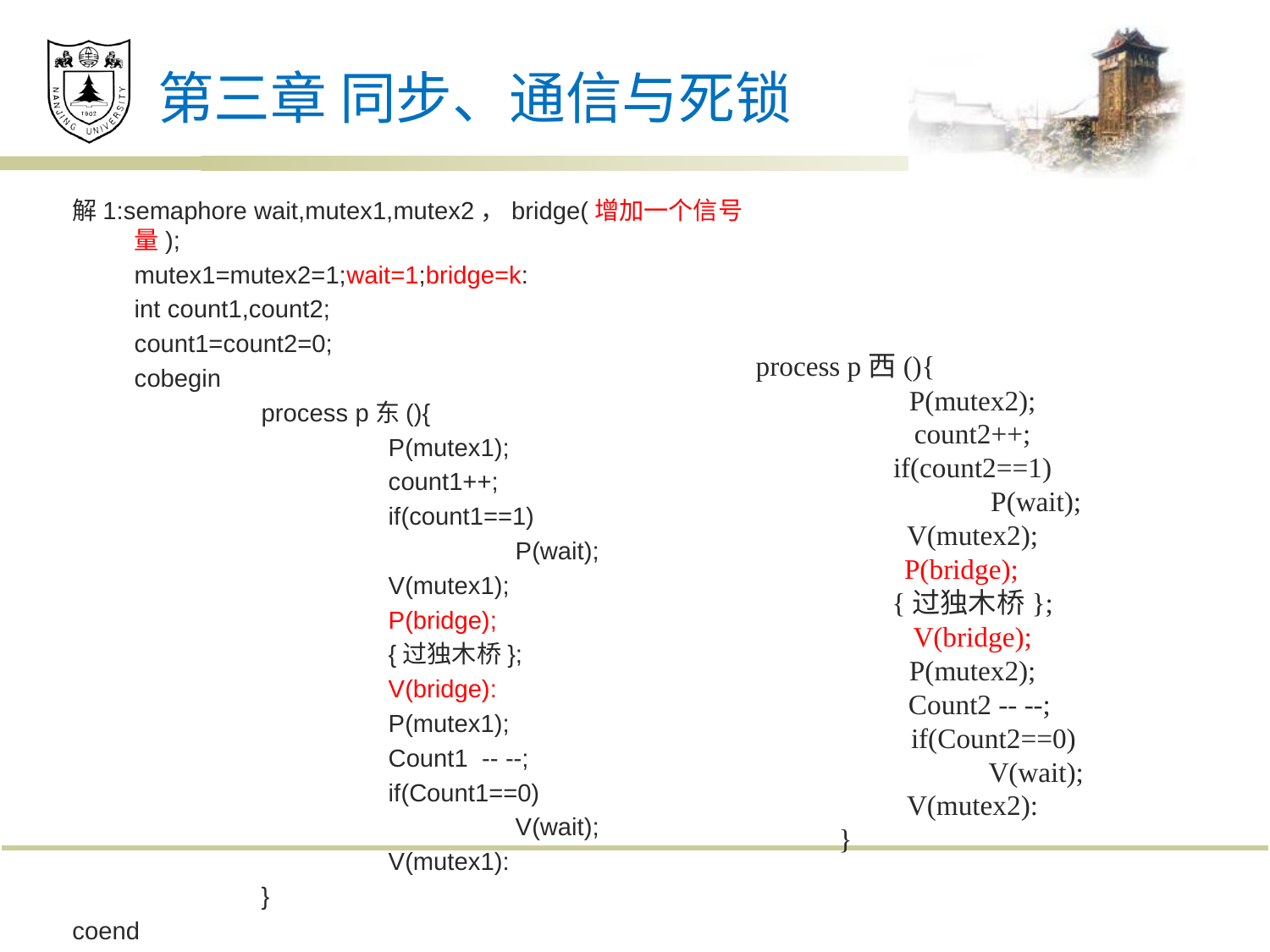

# 第三章 同步、通信与死锁
解1:semaphore wait,mutex1,mutex2，bridge(增加一个信号量);
	mutex1=mutex2=1;wait=1;bridge=k:
	int count1,count2;
	count1=count2=0;
	cobegin
		process p东(){
			P(mutex1);
			count1++;
			if(count1==1)
				P(wait);
			V(mutex1);
			P(bridge);
			{过独木桥};
			V(bridge):
			P(mutex1);
			Count1  -- --;
			if(Count1==0)
				V(wait);
			V(mutex1):
		}
coend

process p西(){
		P(mutex2);
		count2++;
		if(count2==1)
			P(wait);
		V(mutex2);
	               P(bridge);
		{过独木桥};
		V(bridge);
		P(mutex2);
		  Count2 -- --;
		      if(Count2==0)
			V(wait);
		V(mutex2):
}